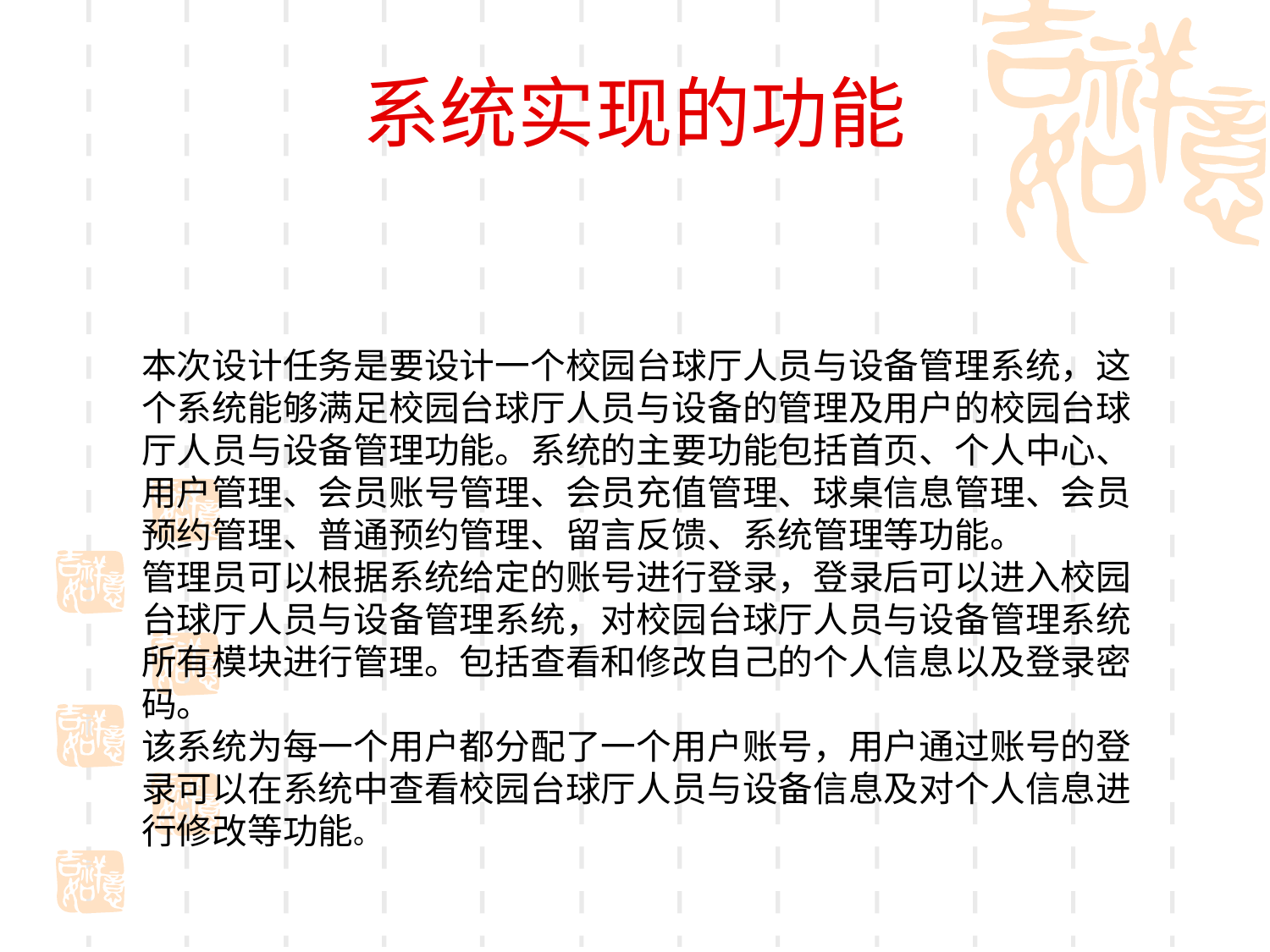

# 系统实现的功能
本次设计任务是要设计一个校园台球厅人员与设备管理系统，这个系统能够满足校园台球厅人员与设备的管理及用户的校园台球厅人员与设备管理功能。系统的主要功能包括首页、个人中心、用户管理、会员账号管理、会员充值管理、球桌信息管理、会员预约管理、普通预约管理、留言反馈、系统管理等功能。
管理员可以根据系统给定的账号进行登录，登录后可以进入校园台球厅人员与设备管理系统，对校园台球厅人员与设备管理系统所有模块进行管理。包括查看和修改自己的个人信息以及登录密码。
该系统为每一个用户都分配了一个用户账号，用户通过账号的登录可以在系统中查看校园台球厅人员与设备信息及对个人信息进行修改等功能。